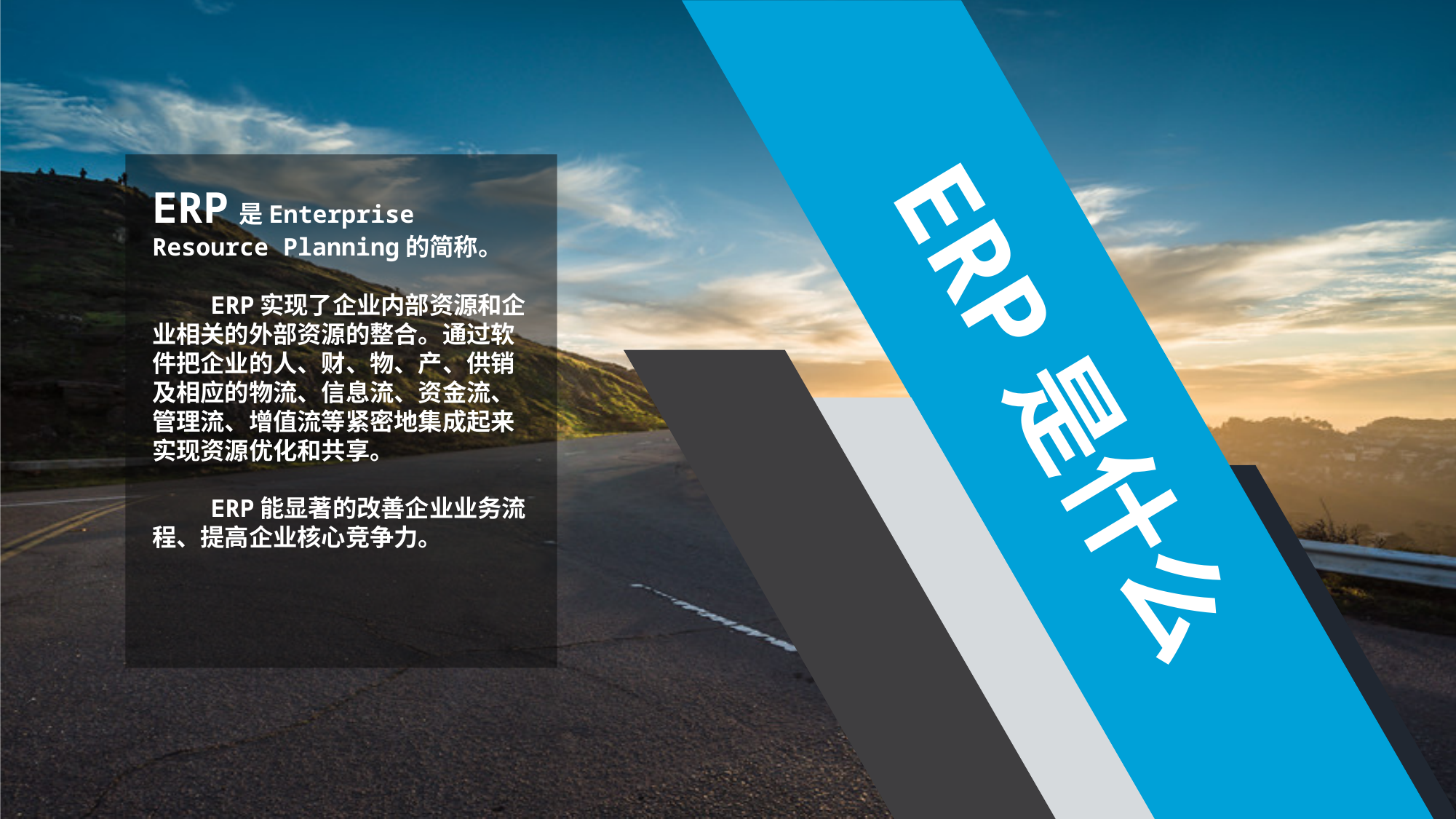

ERP是什么

ERP是Enterprise Resource Planning的简称。

    ERP实现了企业内部资源和企业相关的外部资源的整合。通过软件把企业的人、财、物、产、供销及相应的物流、信息流、资金流、管理流、增值流等紧密地集成起来实现资源优化和共享。

    ERP能显著的改善企业业务流程、提高企业核心竞争力。